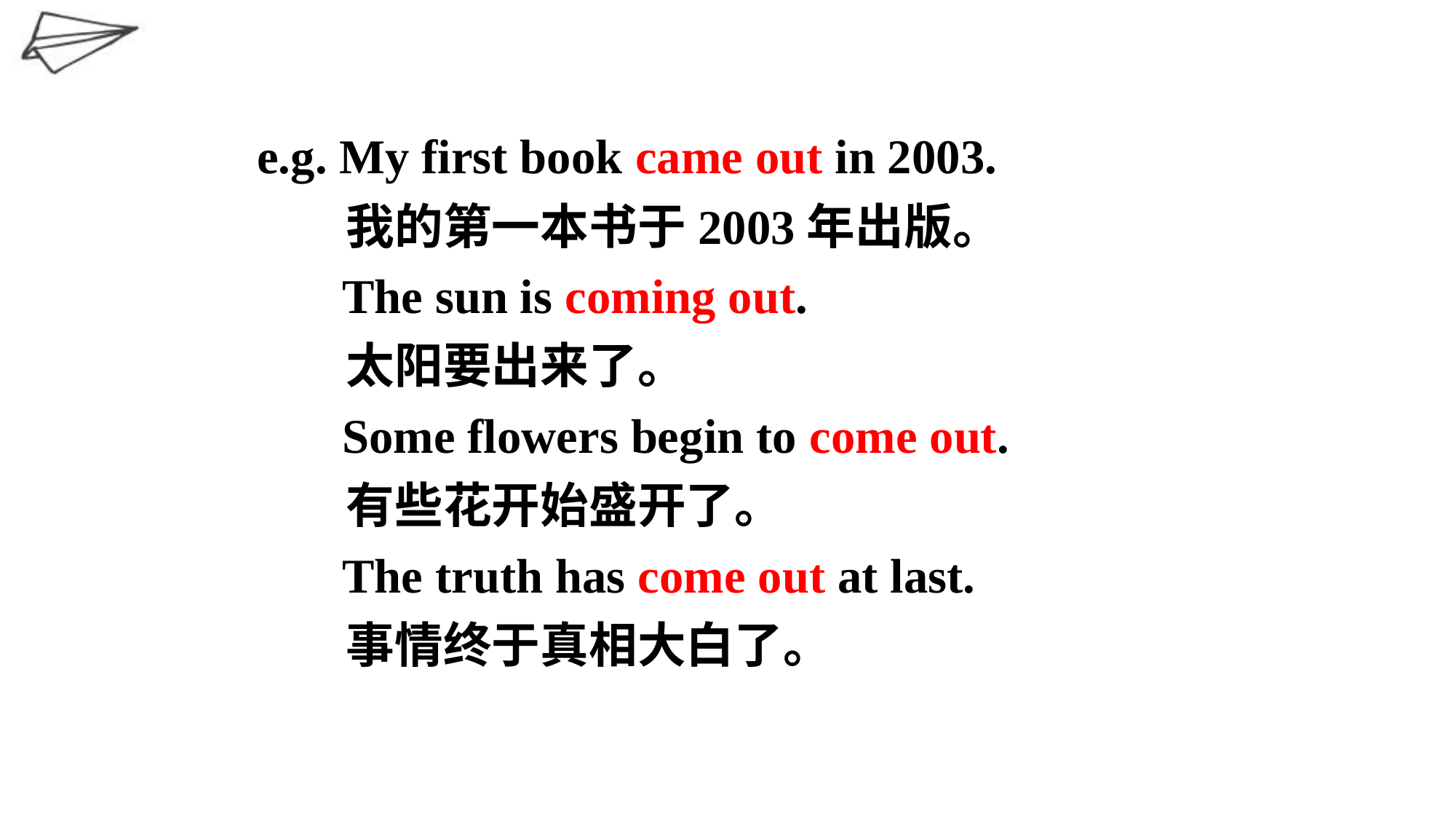

e.g. My first book came out in 2003.
       我的第一本书于2003年出版。
       The sun is coming out.
       太阳要出来了。
       Some flowers begin to come out.
       有些花开始盛开了。
       The truth has come out at last.
       事情终于真相大白了。